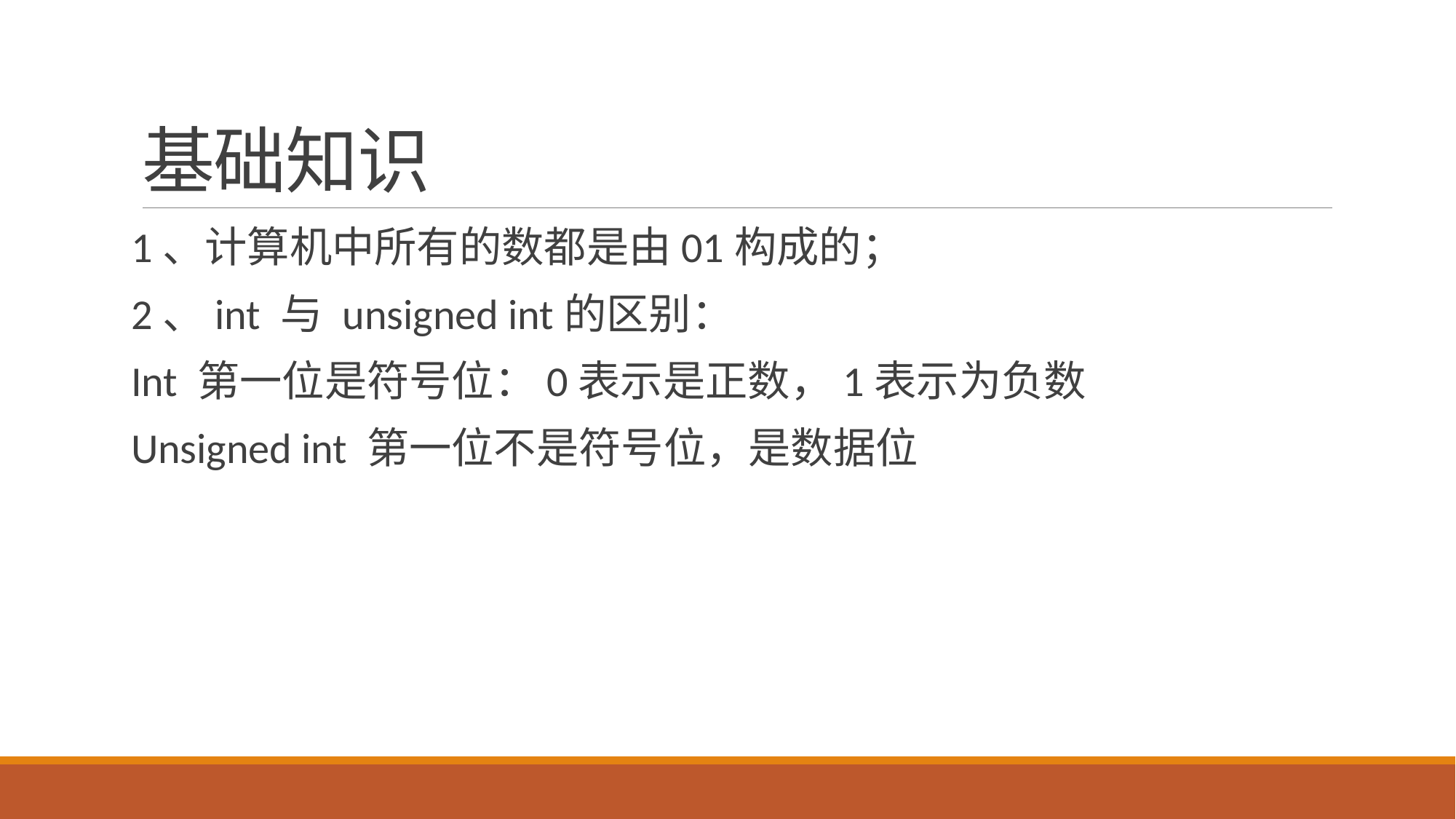

# 基础知识
1、计算机中所有的数都是由01构成的；
2、int 与 unsigned int的区别：
Int 第一位是符号位：0表示是正数，1表示为负数
Unsigned int 第一位不是符号位，是数据位